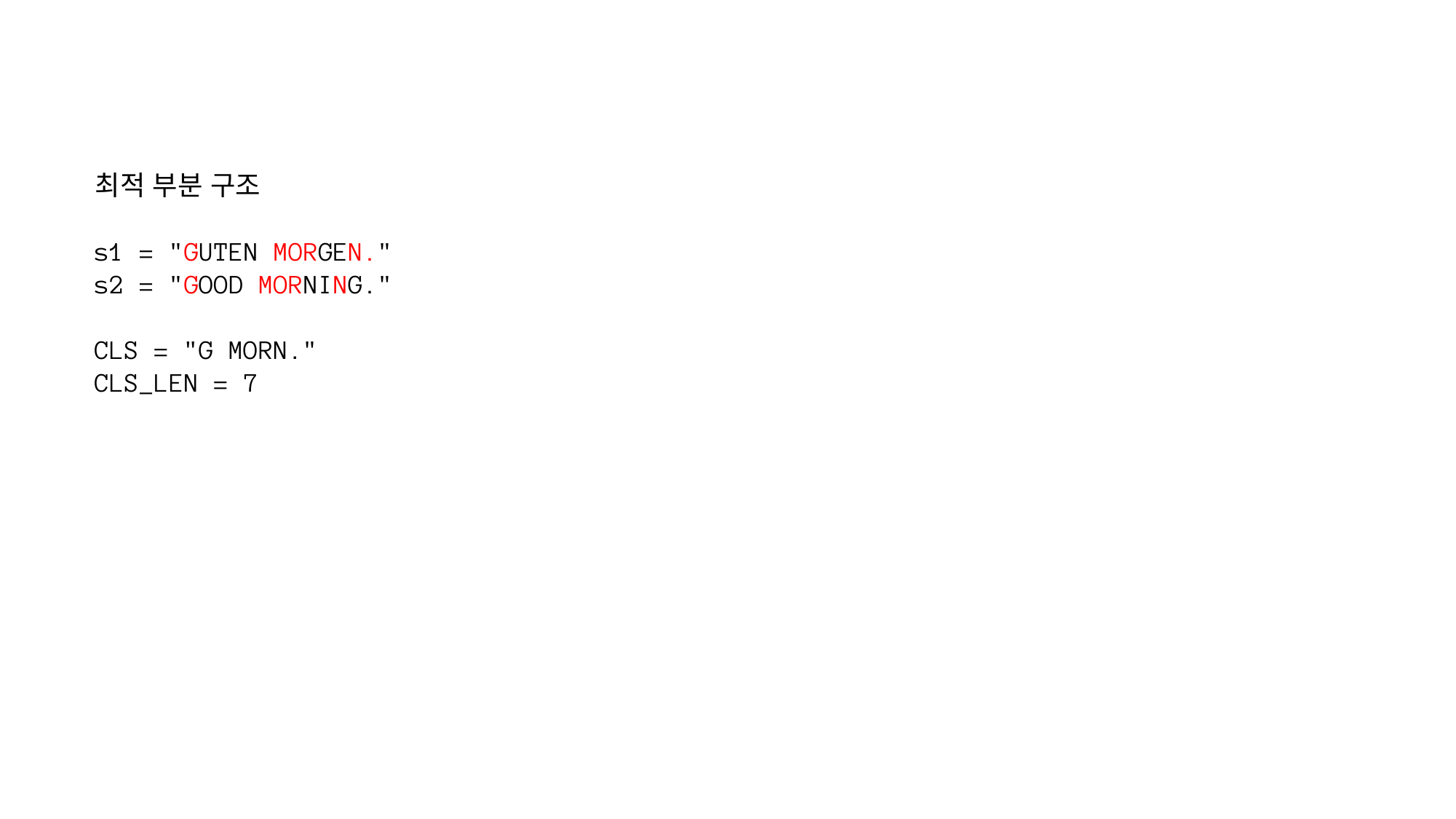

최적 부분 구조

s1 = "GUTEN MORGEN."
s2 = "GOOD MORNING."

CLS = "G MORN."
CLS_LEN = 7